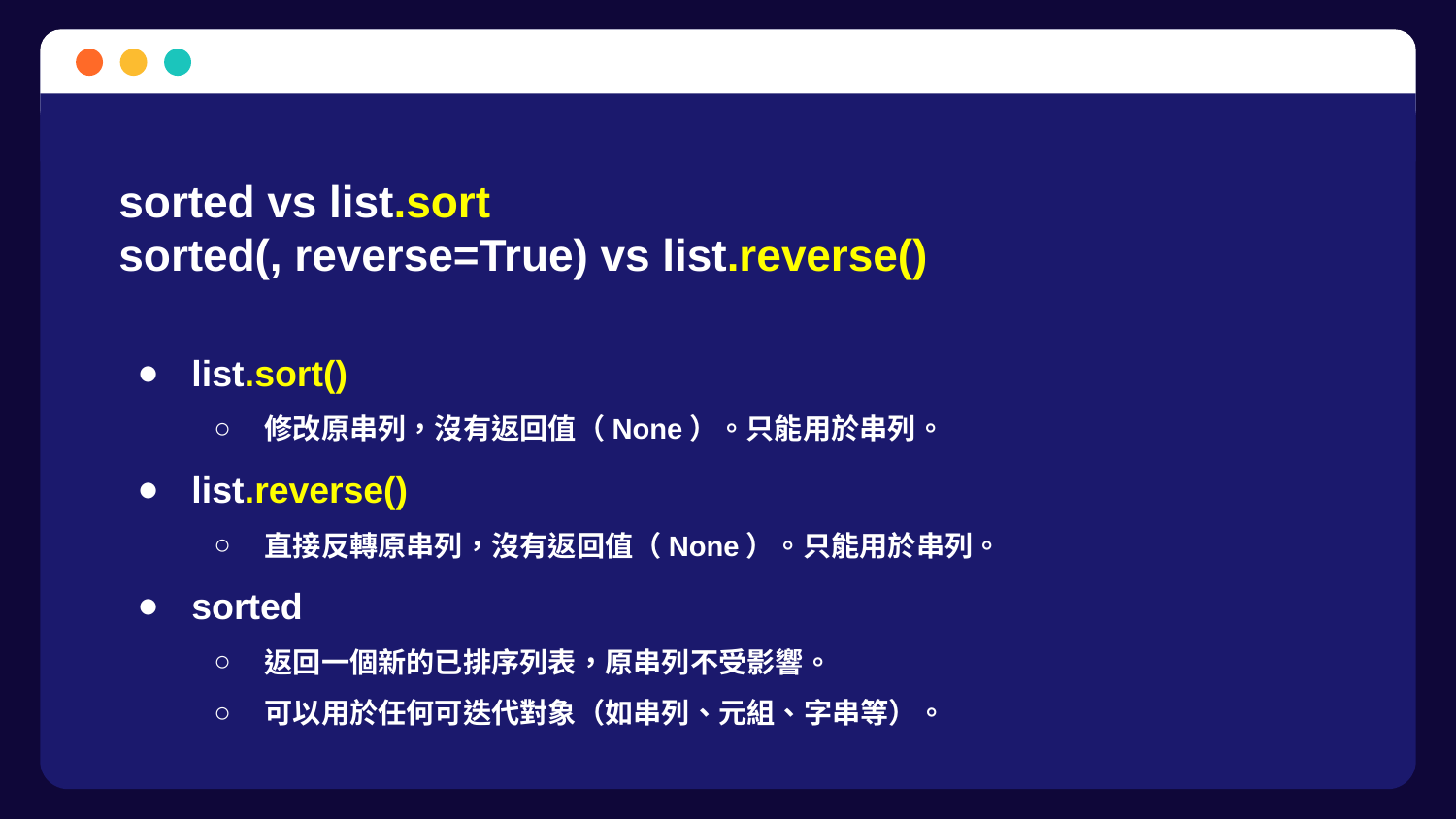

# sorted vs list.sort sorted(, reverse=True) vs list.reverse()
list.sort()
修改原串列，沒有返回值（None）。只能用於串列。
list.reverse()
直接反轉原串列，沒有返回值（None）。只能用於串列。
sorted
返回一個新的已排序列表，原串列不受影響。
可以用於任何可迭代對象（如串列、元組、字串等）。